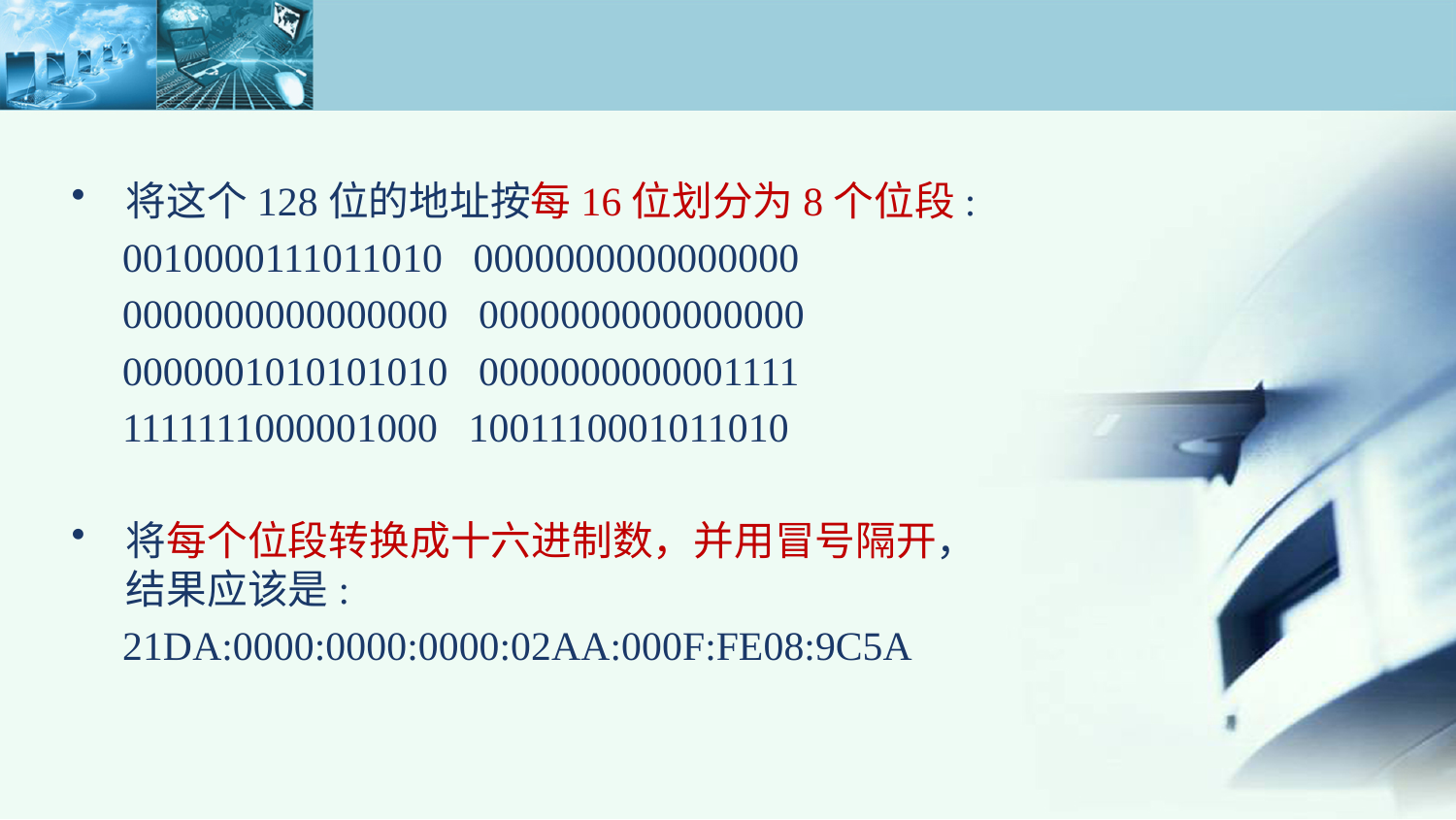

将这个128位的地址按每16位划分为8个位段:
     0010000111011010   0000000000000000
     0000000000000000   0000000000000000
     0000001010101010   0000000000001111
     1111111000001000   1001110001011010

将每个位段转换成十六进制数，并用冒号隔开，结果应该是:
     21DA:0000:0000:0000:02AA:000F:FE08:9C5A